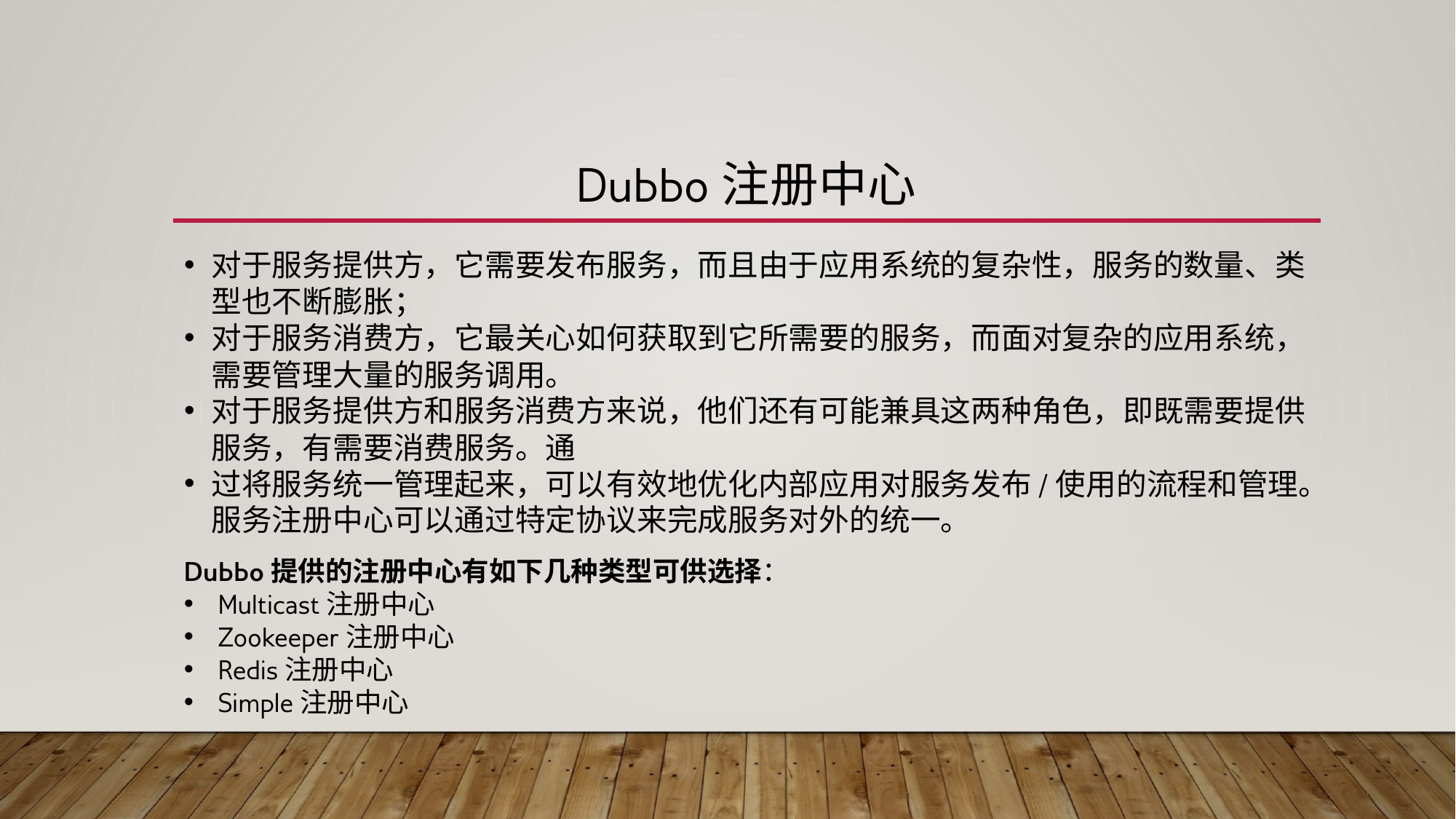

# Dubbo注册中心
对于服务提供方，它需要发布服务，而且由于应用系统的复杂性，服务的数量、类型也不断膨胀；
对于服务消费方，它最关心如何获取到它所需要的服务，而面对复杂的应用系统，需要管理大量的服务调用。
对于服务提供方和服务消费方来说，他们还有可能兼具这两种角色，即既需要提供服务，有需要消费服务。通
过将服务统一管理起来，可以有效地优化内部应用对服务发布/使用的流程和管理。服务注册中心可以通过特定协议来完成服务对外的统一。
Dubbo提供的注册中心有如下几种类型可供选择：
Multicast注册中心
Zookeeper注册中心
Redis注册中心
Simple注册中心